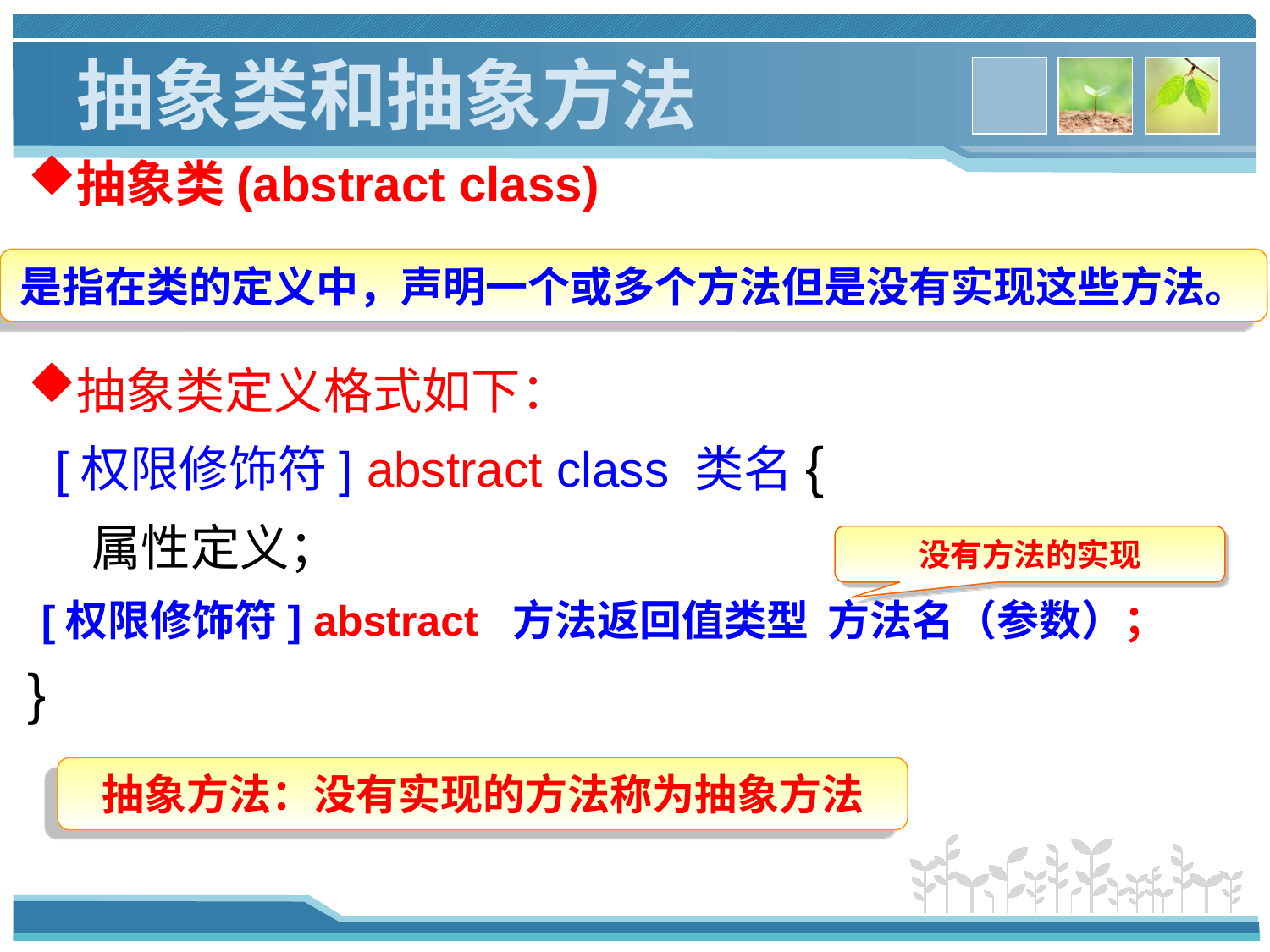

# 抽象类和抽象方法
抽象类(abstract class)

抽象类定义格式如下：
  [权限修饰符] abstract class 类名{
    属性定义；
 [权限修饰符] abstract  方法返回值类型  方法名（参数）；
}
是指在类的定义中，声明一个或多个方法但是没有实现这些方法。
没有方法的实现
抽象方法：没有实现的方法称为抽象方法